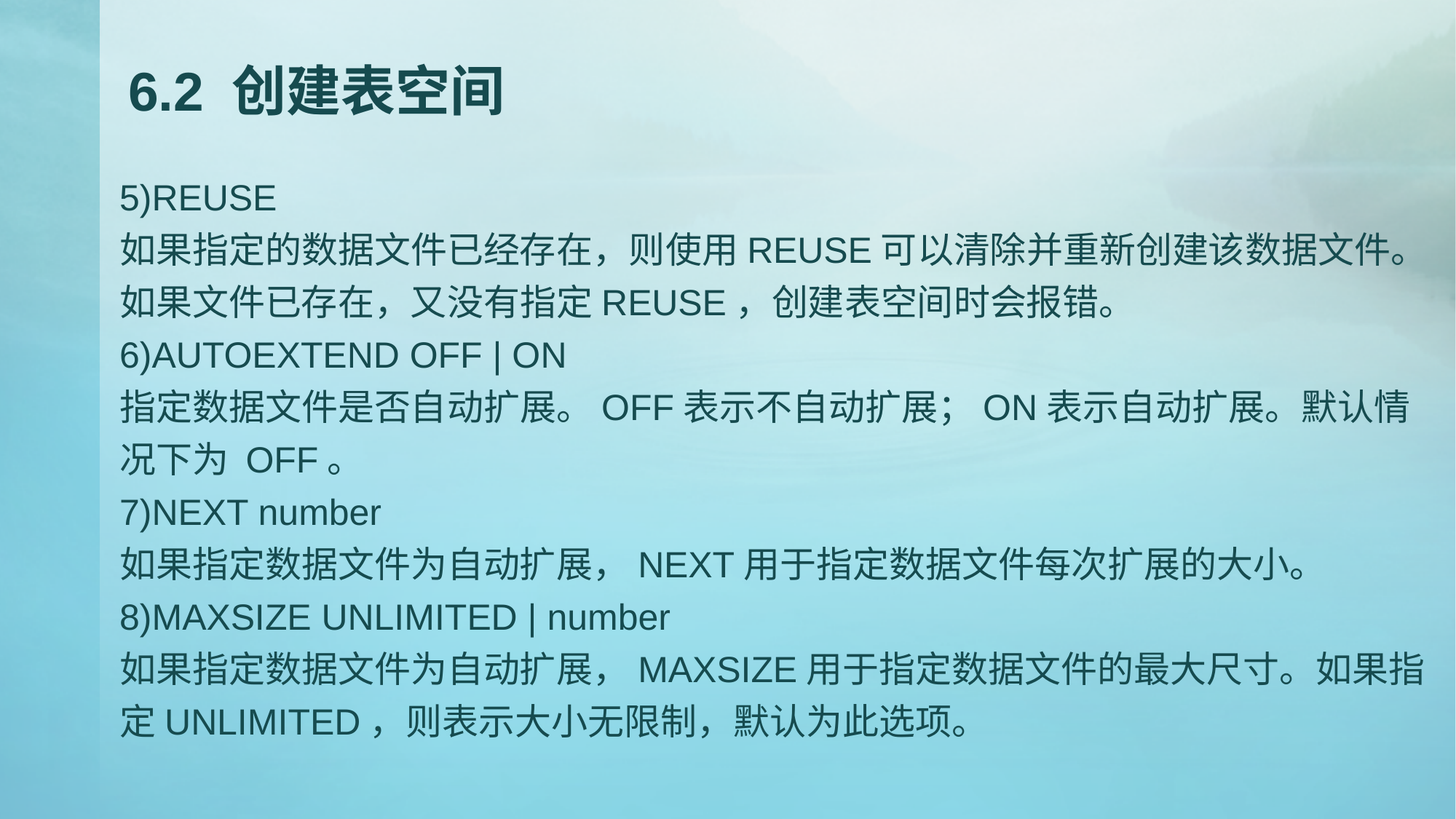

# 6.2 创建表空间
5)REUSE
如果指定的数据文件已经存在，则使用REUSE可以清除并重新创建该数据文件。如果文件已存在，又没有指定REUSE，创建表空间时会报错。
6)AUTOEXTEND OFF | ON
指定数据文件是否自动扩展。OFF表示不自动扩展；ON表示自动扩展。默认情况下为 OFF。
7)NEXT number
如果指定数据文件为自动扩展，NEXT用于指定数据文件每次扩展的大小。
8)MAXSIZE UNLIMITED | number
如果指定数据文件为自动扩展，MAXSIZE用于指定数据文件的最大尺寸。如果指定UNLIMITED，则表示大小无限制，默认为此选项。